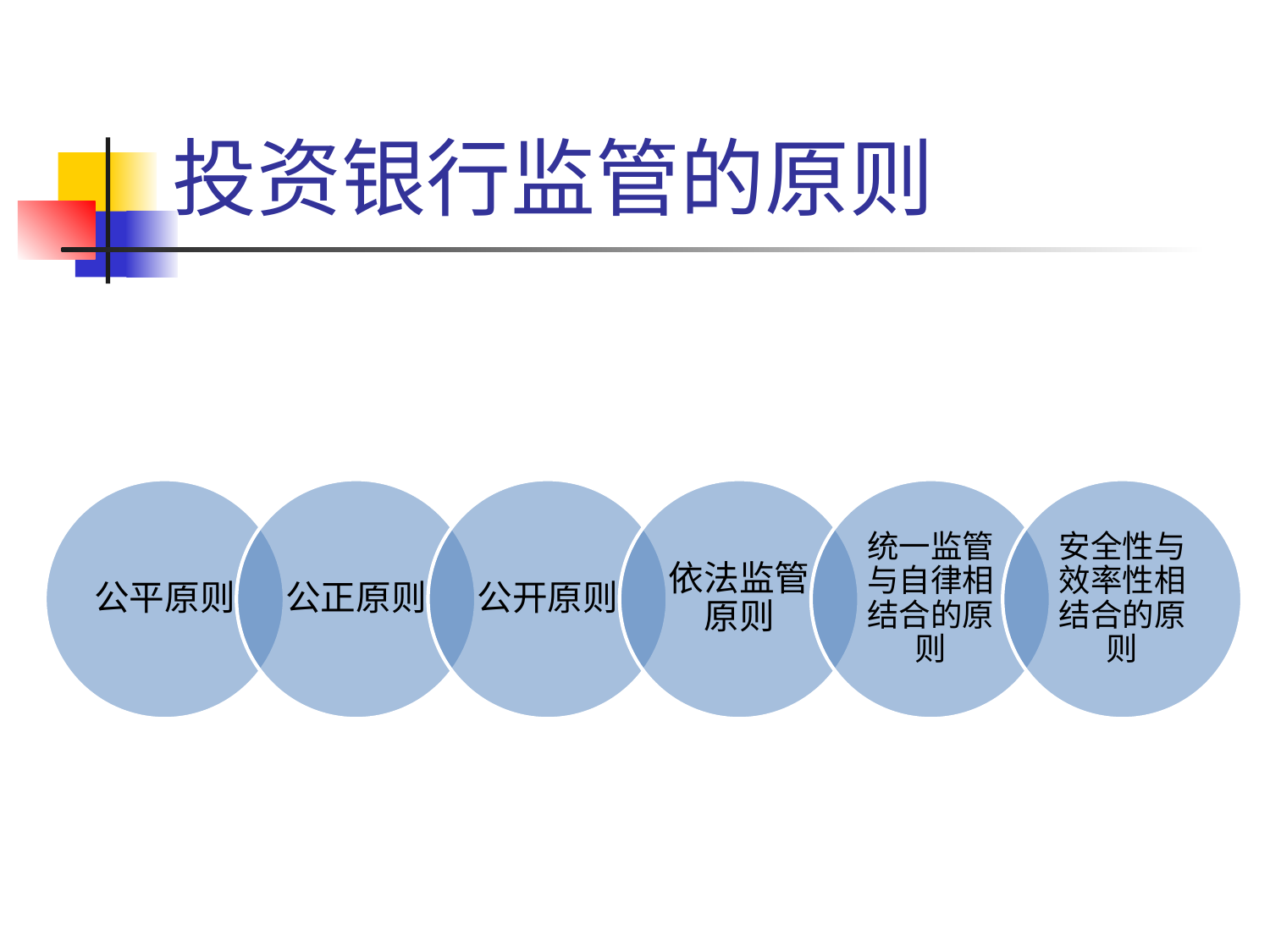

# 投资银行监管的原则
公平原则
公正原则
公开原则
依法监管原则
统一监管与自律相结合的原则
安全性与效率性相结合的原则